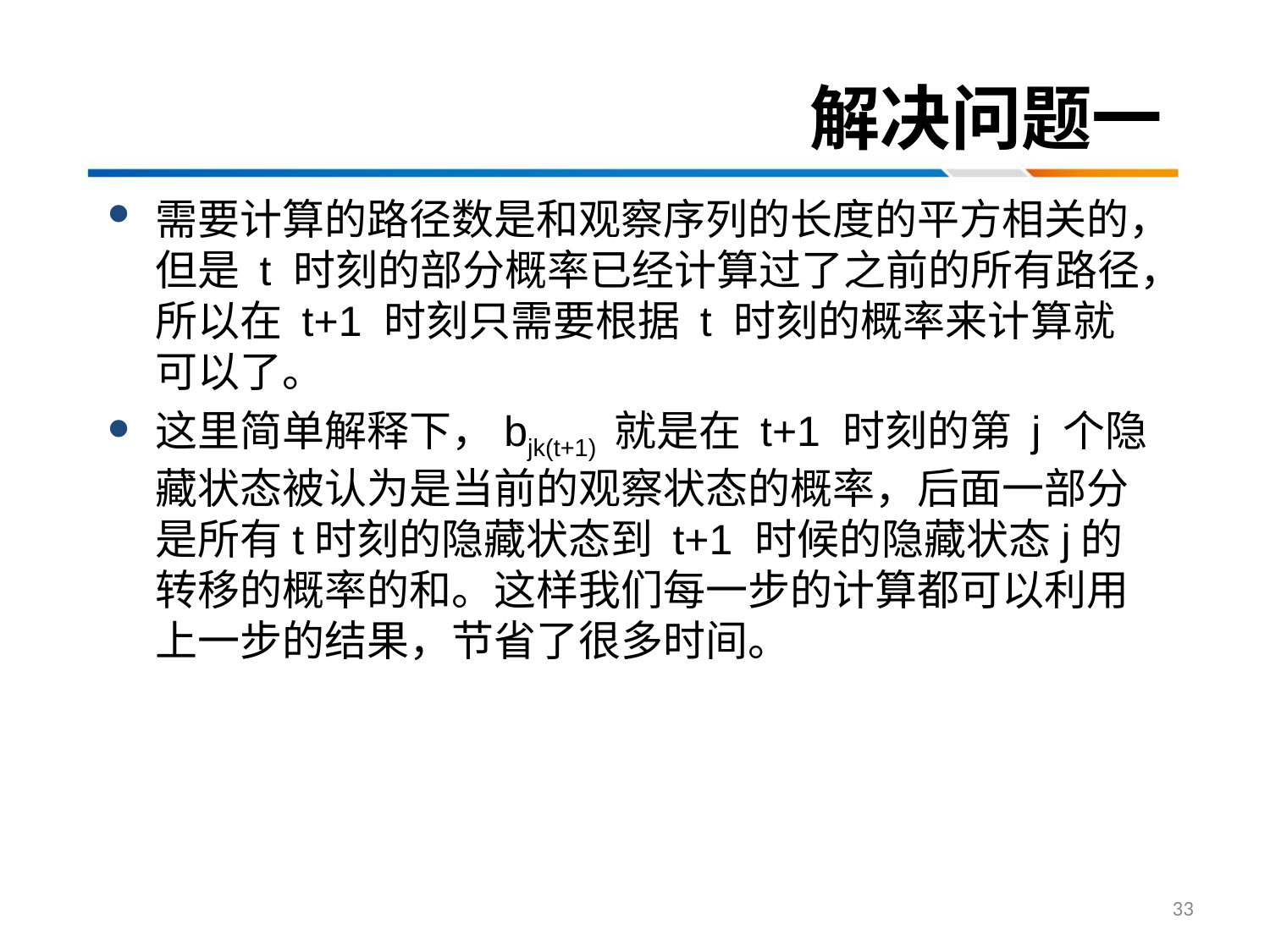

# 解决问题一
需要计算的路径数是和观察序列的长度的平方相关的，但是 t 时刻的部分概率已经计算过了之前的所有路径，所以在 t+1 时刻只需要根据 t 时刻的概率来计算就可以了。
这里简单解释下，bjk(t+1) 就是在 t+1 时刻的第 j 个隐藏状态被认为是当前的观察状态的概率，后面一部分是所有t时刻的隐藏状态到 t+1 时候的隐藏状态j的转移的概率的和。这样我们每一步的计算都可以利用上一步的结果，节省了很多时间。

33